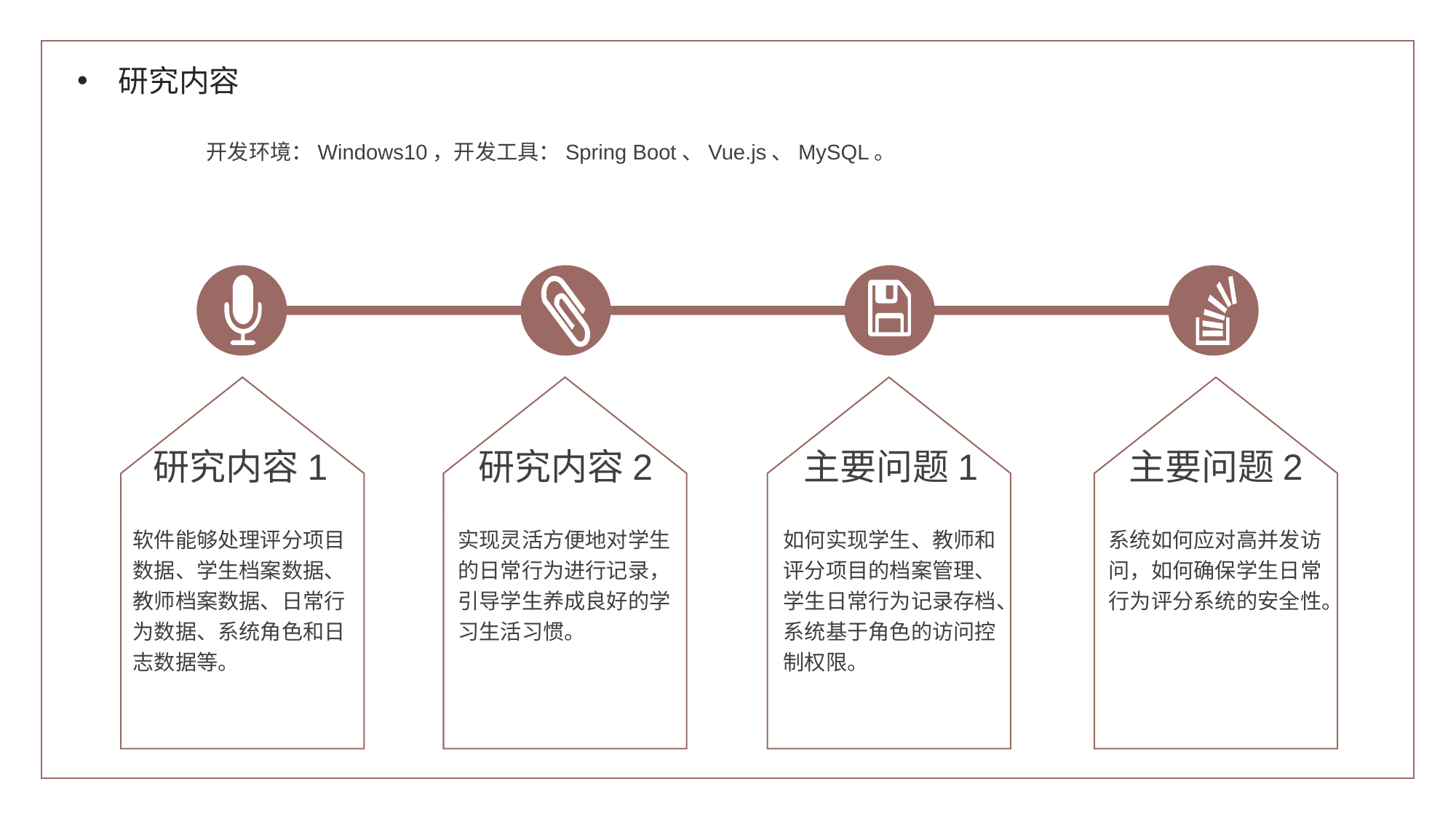

研究内容
开发环境：Windows10，开发工具：Spring Boot、Vue.js、MySQL。

研究内容1
研究内容2
主要问题1
主要问题2

软件能够处理评分项目数据、学生档案数据、教师档案数据、日常行为数据、系统角色和日志数据等。
实现灵活方便地对学生的日常行为进行记录，引导学生养成良好的学习生活习惯。
如何实现学生、教师和评分项目的档案管理、学生日常行为记录存档、系统基于角色的访问控制权限。
系统如何应对高并发访问，如何确保学生日常行为评分系统的安全性。